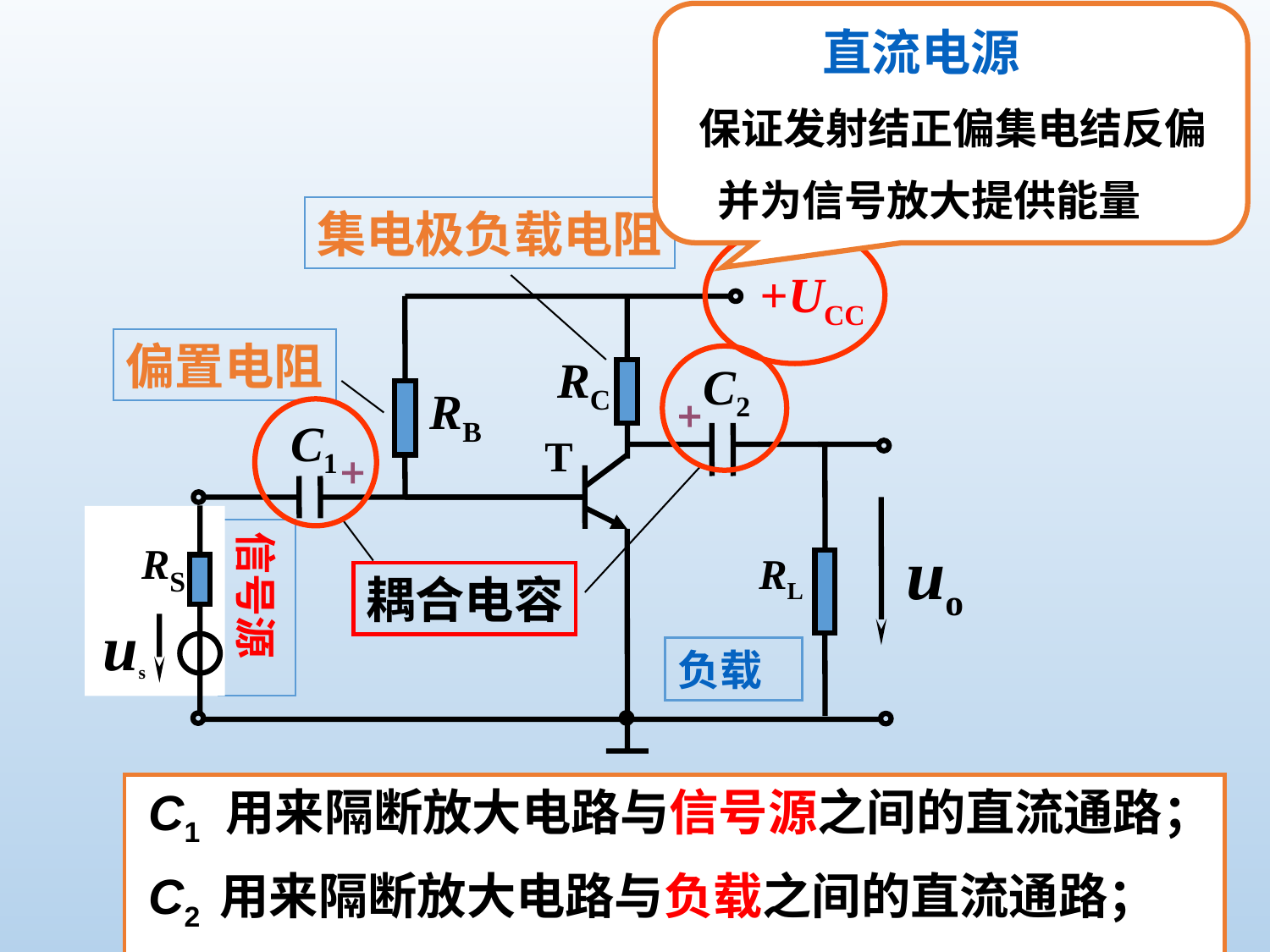

直流电源
 保证发射结正偏集电结反偏
   并为信号放大提供能量
集电极负载电阻

+UCC

偏置电阻

RC

C2

RB

C1
T

RL

uo

RS

us

信号源

ui

耦合电容
负载

 C1 用来隔断放大电路与信号源之间的直流通路；

 C2 用来隔断放大电路与负载之间的直流通路；